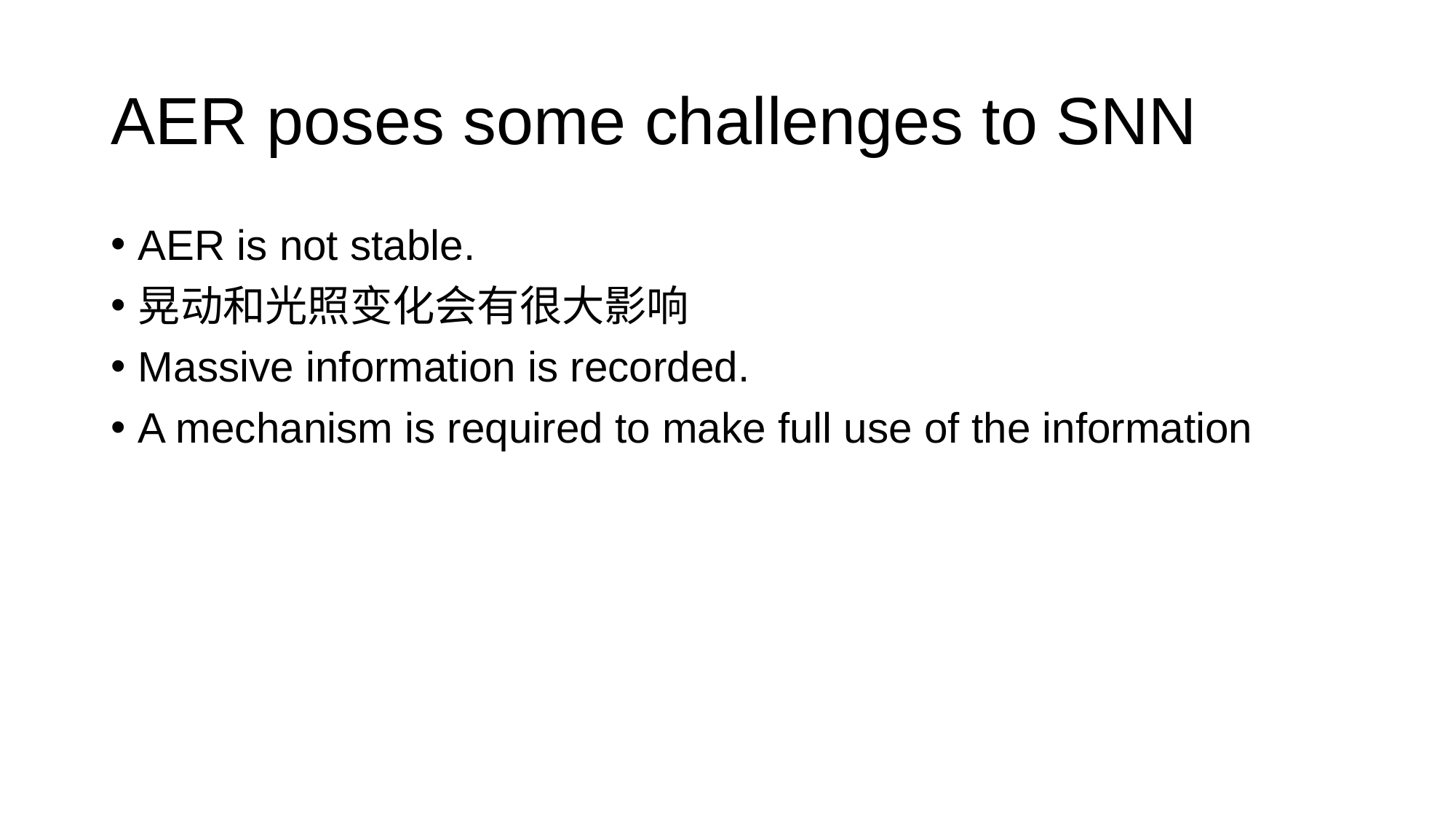

# AER poses some challenges to SNN
AER is not stable.
晃动和光照变化会有很大影响
Massive information is recorded.
A mechanism is required to make full use of the information